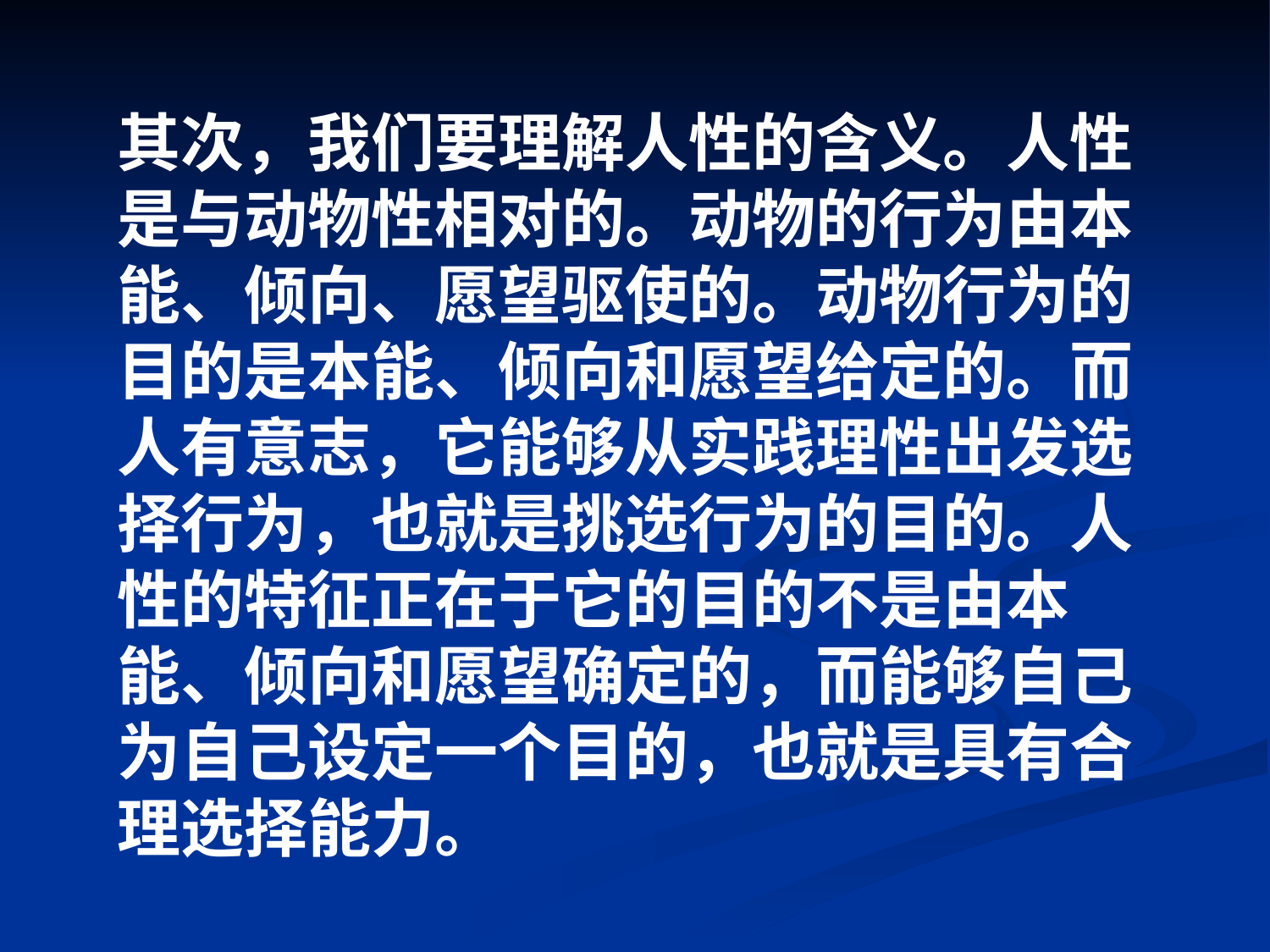

其次，我们要理解人性的含义。人性是与动物性相对的。动物的行为由本能、倾向、愿望驱使的。动物行为的目的是本能、倾向和愿望给定的。而人有意志，它能够从实践理性出发选择行为，也就是挑选行为的目的。人性的特征正在于它的目的不是由本能、倾向和愿望确定的，而能够自己为自己设定一个目的，也就是具有合理选择能力。